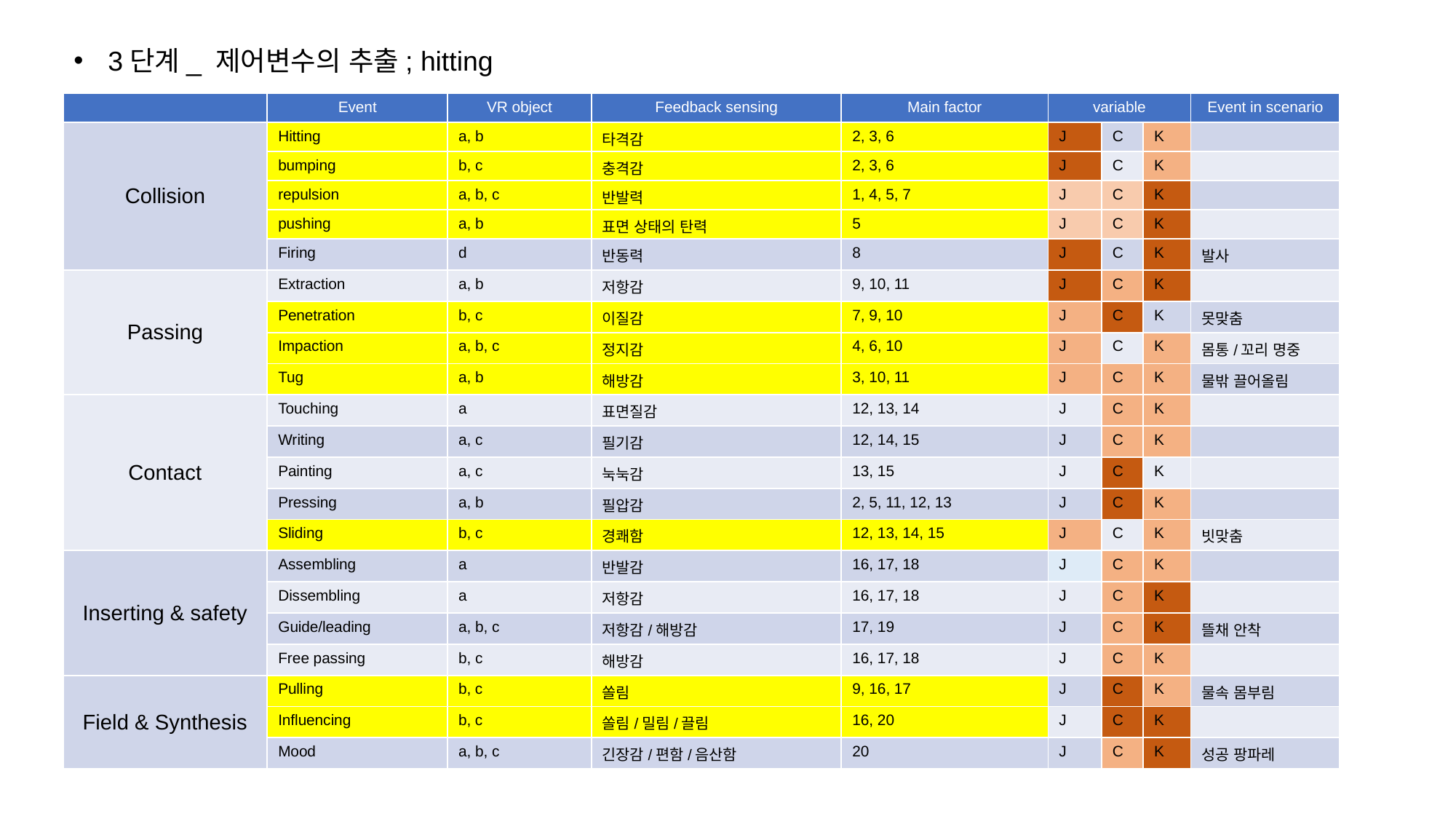

3단계_ 제어변수의 추출; hitting

|  | Event | VR object | Feedback sensing | Main factor | variable |  |  | Event in scenario |
| --- | --- | --- | --- | --- | --- | --- | --- | --- |
| Collision | Hitting | a, b | 타격감 | 2, 3, 6 | J | C | K |  |
|  | bumping | b, c | 충격감 | 2, 3, 6 | J | C | K |  |
|  | repulsion | a, b, c | 반발력 | 1, 4, 5, 7 | J | C | K |  |
|  | pushing | a, b | 표면 상태의 탄력 | 5 | J | C | K |  |
|  | Firing | d | 반동력 | 8 | J | C | K | 발사 |
| Passing | Extraction | a, b | 저항감 | 9, 10, 11 | J | C | K |  |
|  | Penetration | b, c | 이질감 | 7, 9, 10 | J | C | K | 못맞춤 |
|  | Impaction | a, b, c | 정지감 | 4, 6, 10 | J | C | K | 몸통/꼬리 명중 |
|  | Tug | a, b | 해방감 | 3, 10, 11 | J | C | K | 물밖 끌어올림 |
| Contact | Touching | a | 표면질감 | 12, 13, 14 | J | C | K |  |
|  | Writing | a, c | 필기감 | 12, 14, 15 | J | C | K |  |
|  | Painting | a, c | 눅눅감 | 13, 15 | J | C | K |  |
|  | Pressing | a, b | 필압감 | 2, 5, 11, 12, 13 | J | C | K |  |
|  | Sliding | b, c | 경쾌함 | 12, 13, 14, 15 | J | C | K | 빗맞춤 |
| Inserting & safety | Assembling | a | 반발감 | 16, 17, 18 | J | C | K |  |
|  | Dissembling | a | 저항감 | 16, 17, 18 | J | C | K |  |
|  | Guide/leading | a, b, c | 저항감/해방감 | 17, 19 | J | C | K | 뜰채 안착 |
|  | Free passing | b, c | 해방감 | 16, 17, 18 | J | C | K |  |
| Field & Synthesis | Pulling | b, c | 쏠림 | 9, 16, 17 | J | C | K | 물속 몸부림 |
|  | Influencing | b, c | 쏠림/밀림/끌림 | 16, 20 | J | C | K |  |
|  | Mood | a, b, c | 긴장감/편함/음산함 | 20 | J | C | K | 성공 팡파레 |